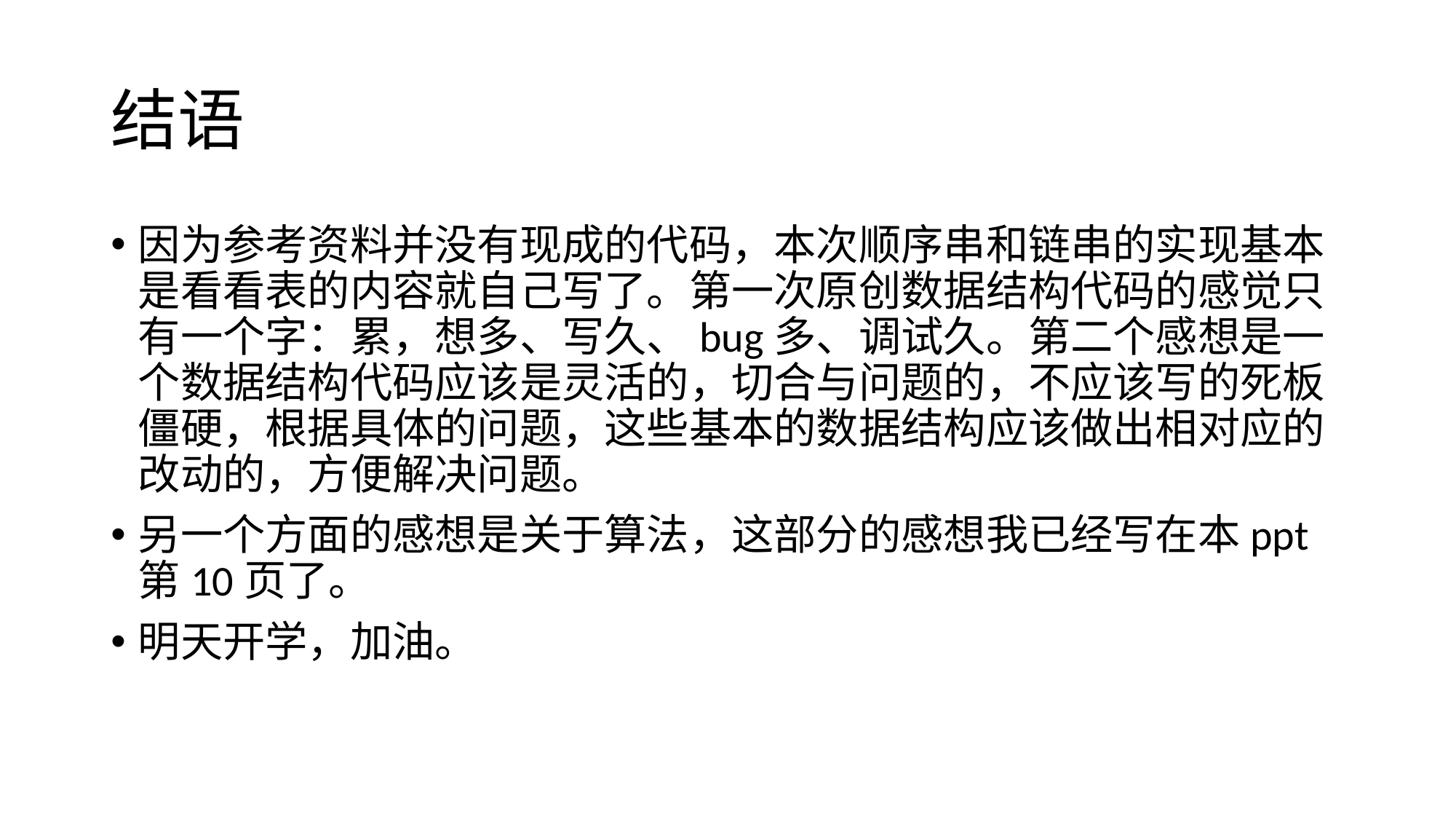

# 结语
因为参考资料并没有现成的代码，本次顺序串和链串的实现基本是看看表的内容就自己写了。第一次原创数据结构代码的感觉只有一个字：累，想多、写久、bug多、调试久。第二个感想是一个数据结构代码应该是灵活的，切合与问题的，不应该写的死板僵硬，根据具体的问题，这些基本的数据结构应该做出相对应的改动的，方便解决问题。
另一个方面的感想是关于算法，这部分的感想我已经写在本ppt第10页了。
明天开学，加油。